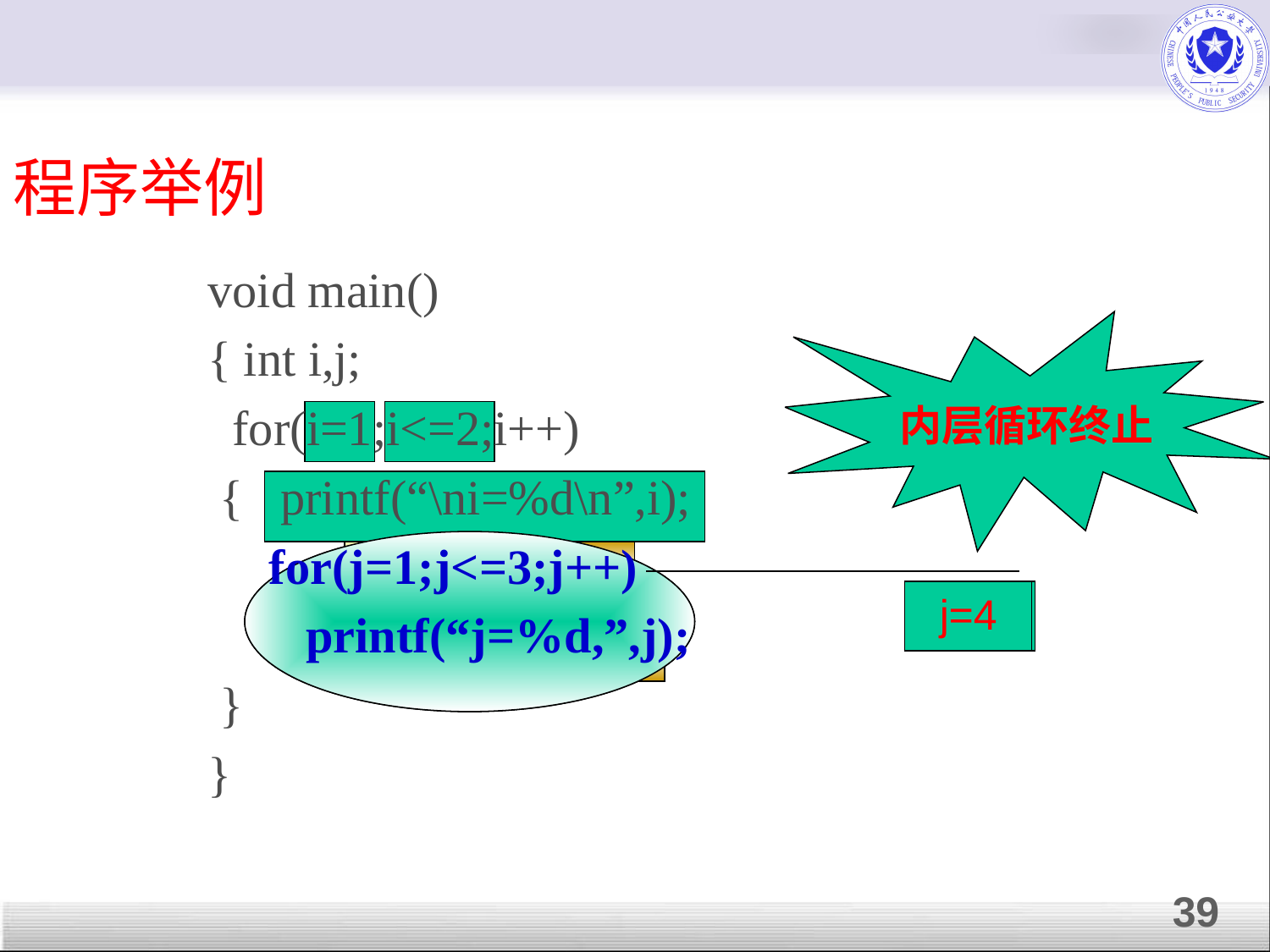

# 程序举例
void main()
{ int i,j;
  for(i=1;i<=2;i++)
 {   printf(“\ni=%d\n”,i);
     for(j=1;j<=3;j++)
        printf(“j=%d,”,j);
 }
}
内层循环终止

j=2
j=4
j=3